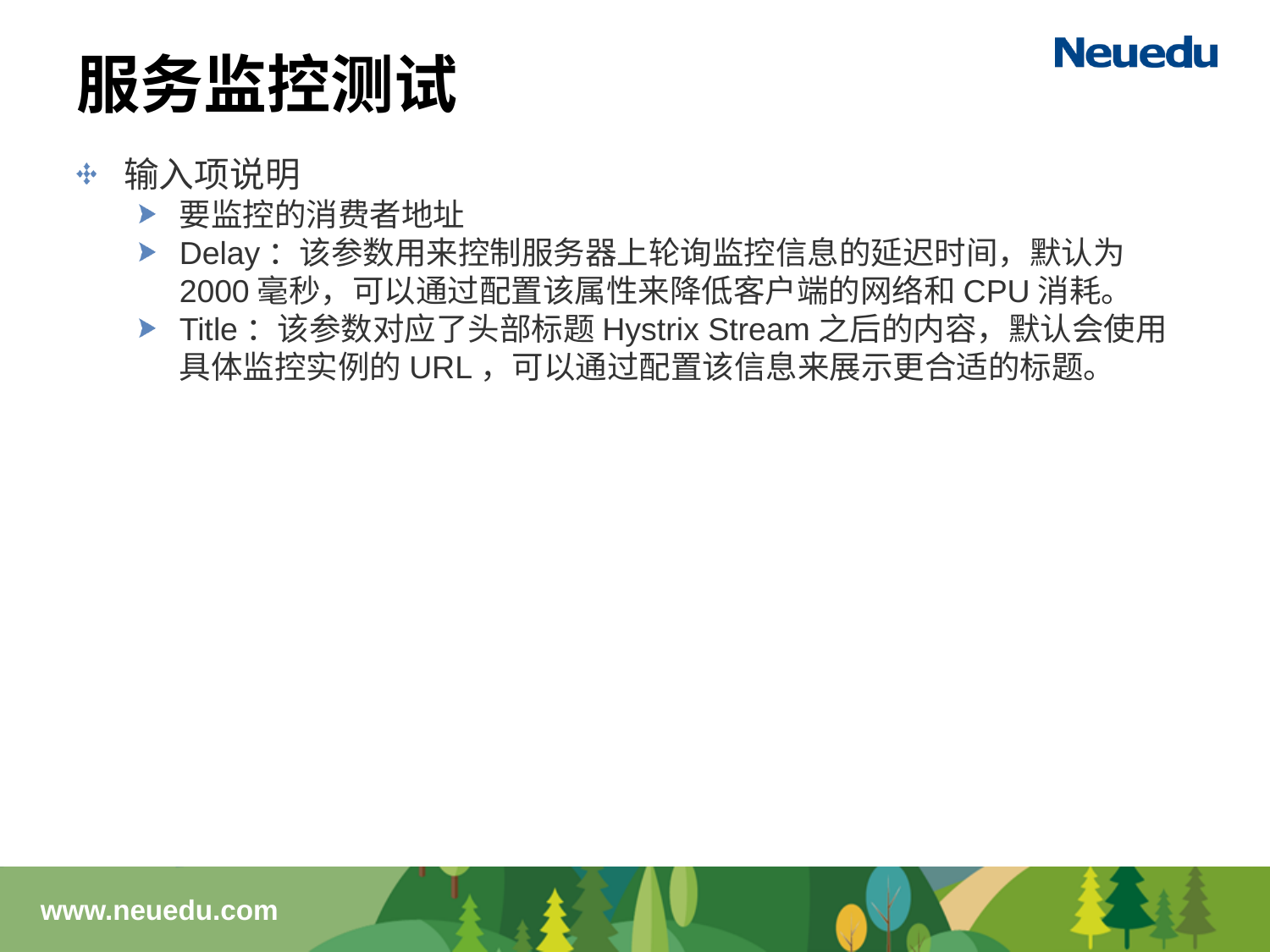

# 服务监控测试
输入项说明
要监控的消费者地址
Delay：该参数用来控制服务器上轮询监控信息的延迟时间，默认为2000毫秒，可以通过配置该属性来降低客户端的网络和CPU消耗。
Title：该参数对应了头部标题Hystrix Stream之后的内容，默认会使用具体监控实例的URL，可以通过配置该信息来展示更合适的标题。